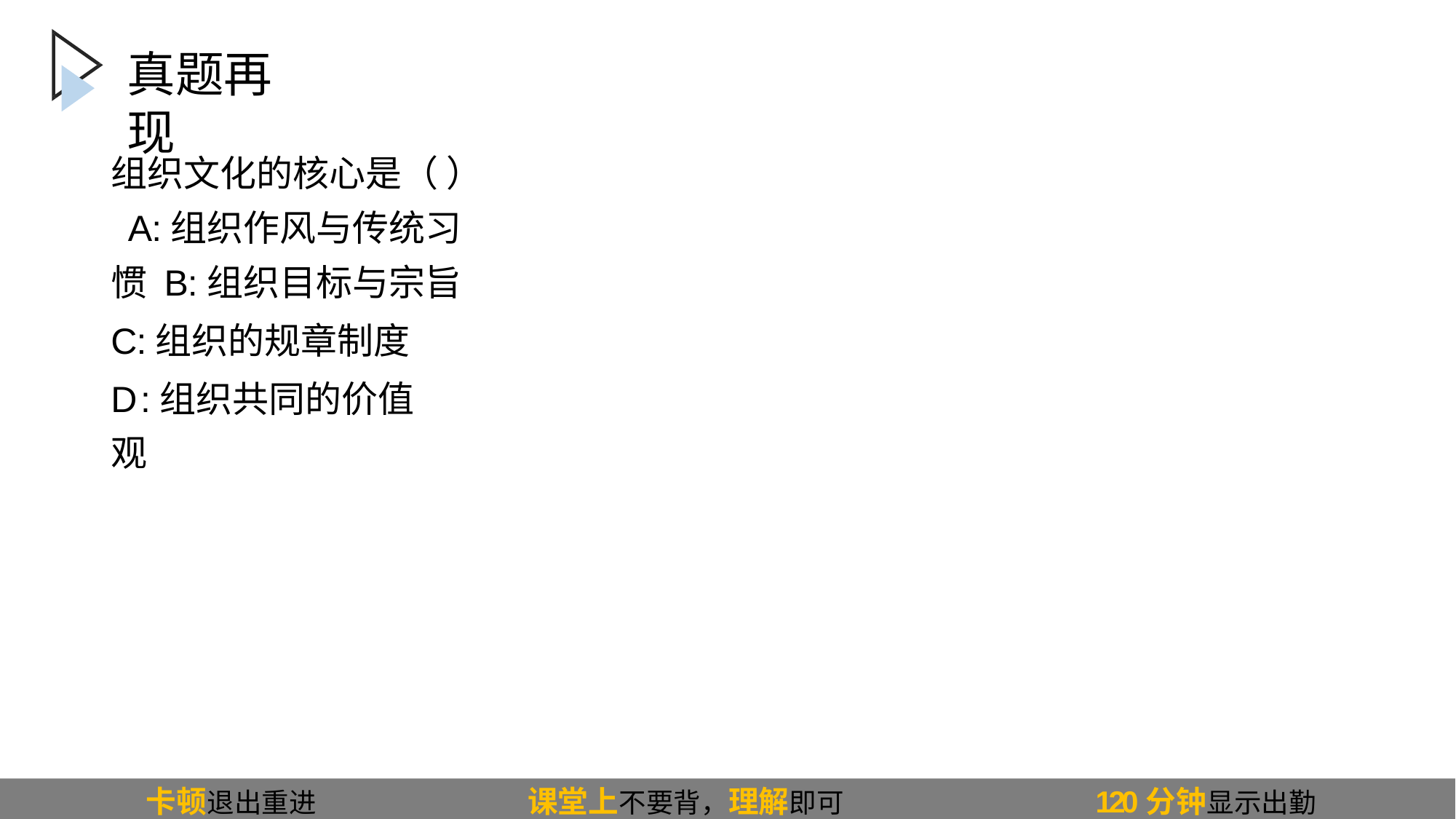

# 真题再现
组织文化的核心是（ ）  A:组织作风与传统习惯 B:组织目标与宗旨
C:组织的规章制度
D:组织共同的价值观
卡顿退出重进
课堂上不要背，理解即可
120分钟显示出勤